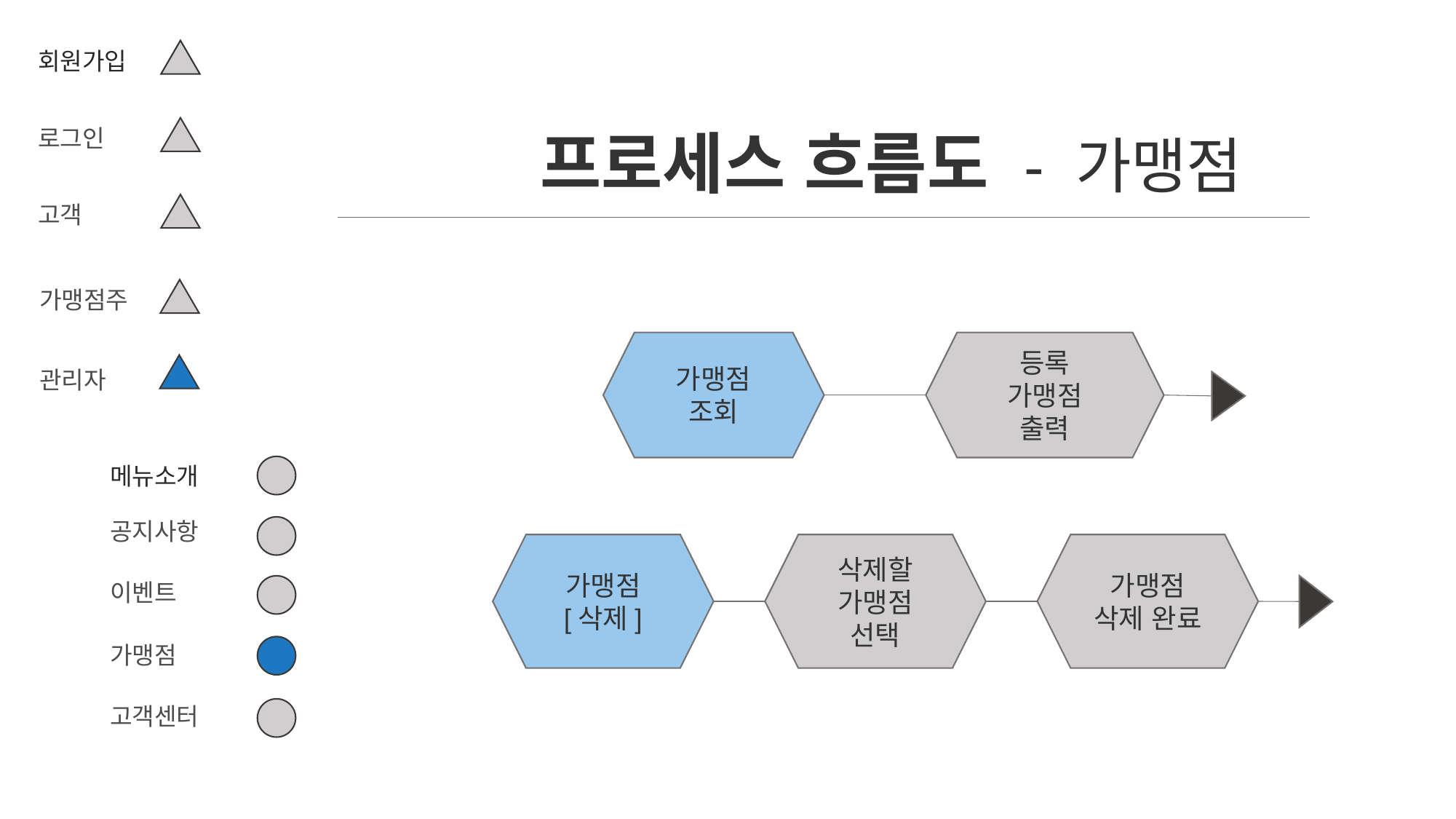

회원가입

프로세스 흐름도 - 가맹점
로그인

고객

가맹점주

가맹점
조회
등록
가맹점
출력

관리자

메뉴소개

공지사항

가맹점
[삭제]
삭제할
가맹점
선택
가맹점
삭제 완료
이벤트

가맹점

고객센터